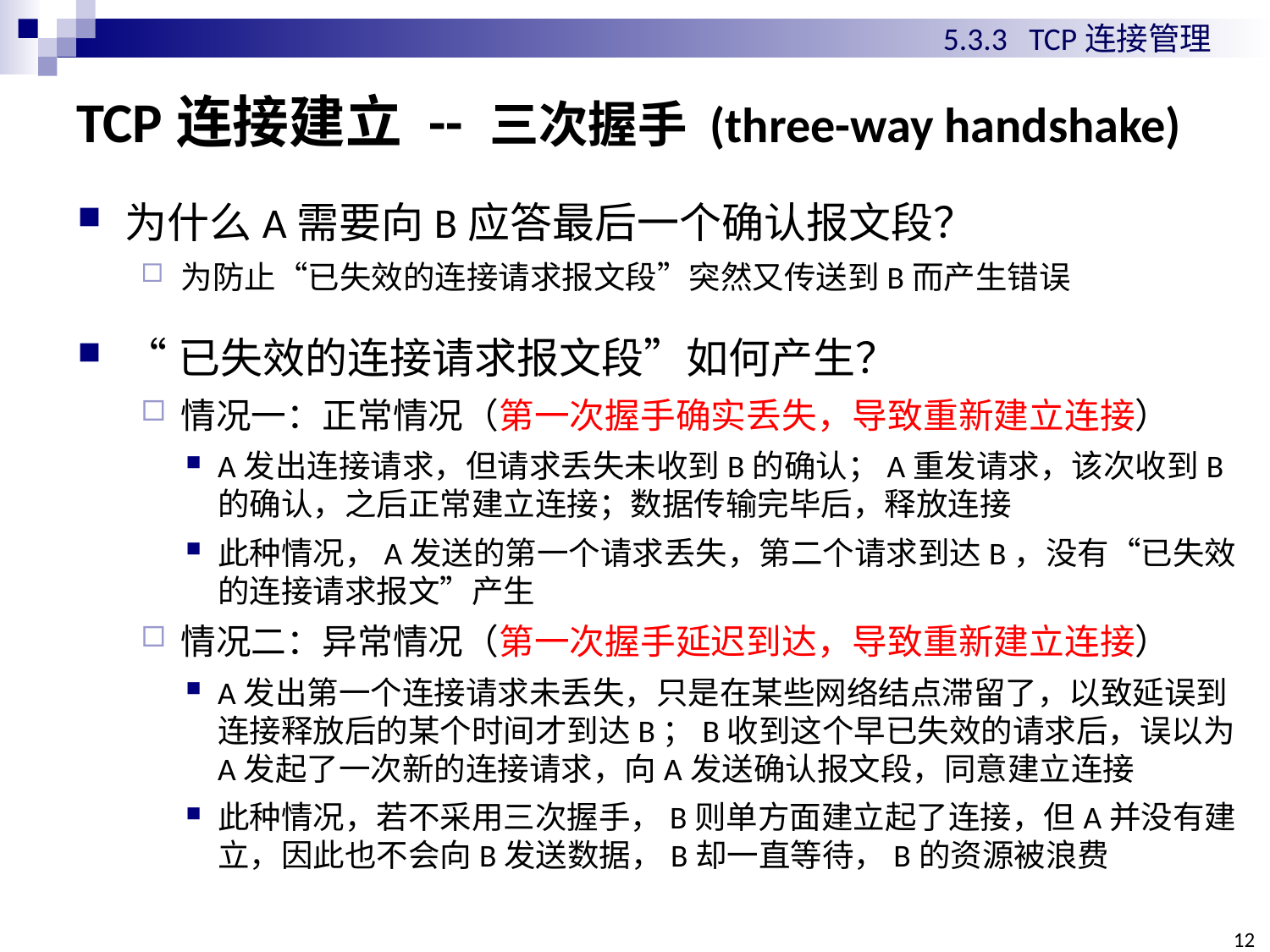

5.3.3   TCP连接管理
# TCP连接建立 -- 三次握手 (three-way handshake)
为什么A需要向B应答最后一个确认报文段？
为防止“已失效的连接请求报文段”突然又传送到B而产生错误
“已失效的连接请求报文段”如何产生？
情况一：正常情况（第一次握手确实丢失，导致重新建立连接）
A发出连接请求，但请求丢失未收到B的确认；A重发请求，该次收到B的确认，之后正常建立连接；数据传输完毕后，释放连接
此种情况，A发送的第一个请求丢失，第二个请求到达B，没有“已失效的连接请求报文”产生
情况二：异常情况（第一次握手延迟到达，导致重新建立连接）
A发出第一个连接请求未丢失，只是在某些网络结点滞留了，以致延误到连接释放后的某个时间才到达B；B收到这个早已失效的请求后，误以为A发起了一次新的连接请求，向A发送确认报文段，同意建立连接
此种情况，若不采用三次握手，B则单方面建立起了连接，但A并没有建立，因此也不会向B发送数据，B却一直等待，B的资源被浪费
12